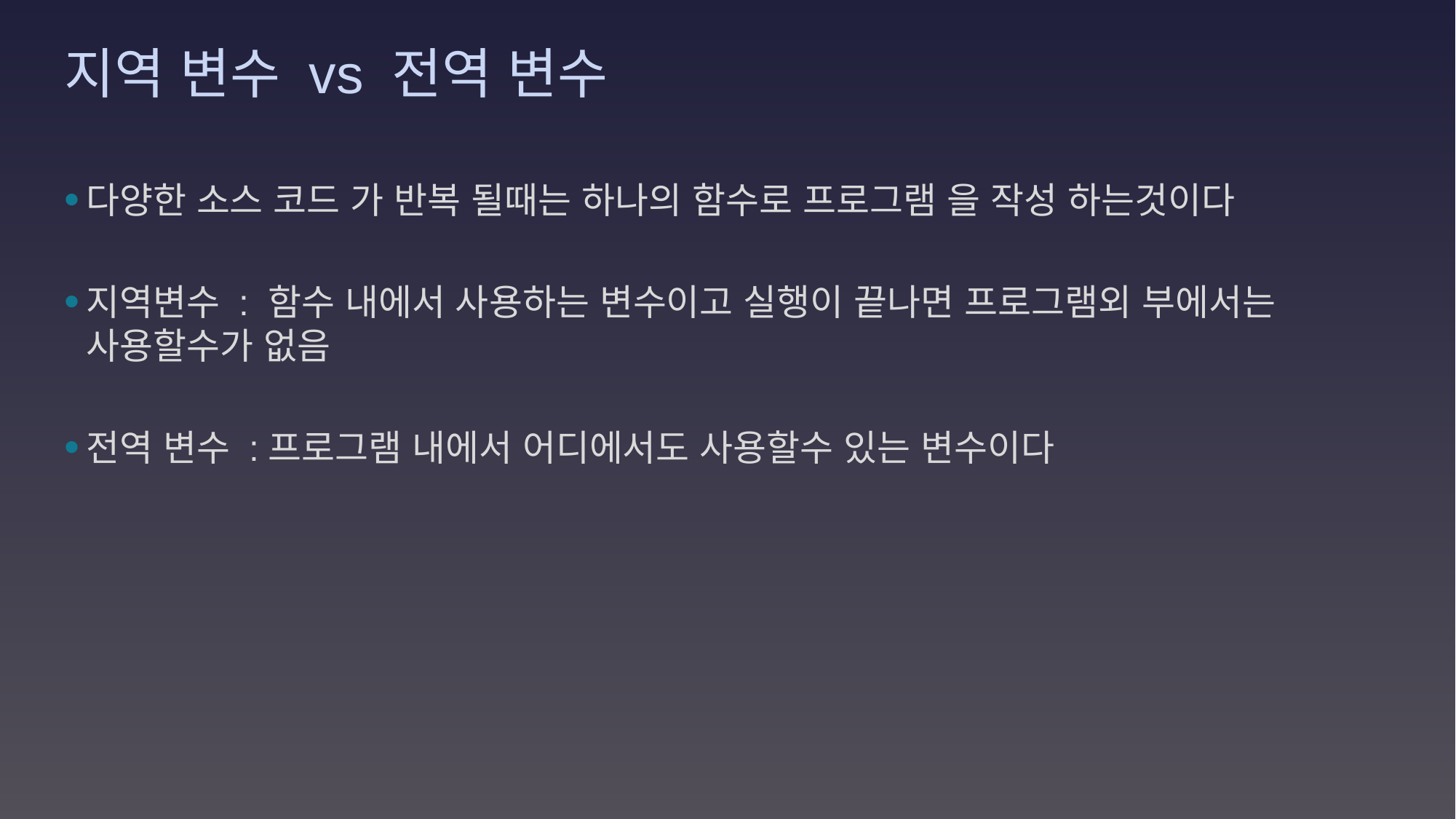

# 지역 변수 vs 전역 변수
다양한 소스 코드 가 반복 될때는 하나의 함수로 프로그램 을 작성 하는것이다

지역변수 : 함수 내에서 사용하는 변수이고 실행이 끝나면 프로그램외 부에서는 사용할수가 없음

전역 변수 :프로그램 내에서 어디에서도 사용할수 있는 변수이다